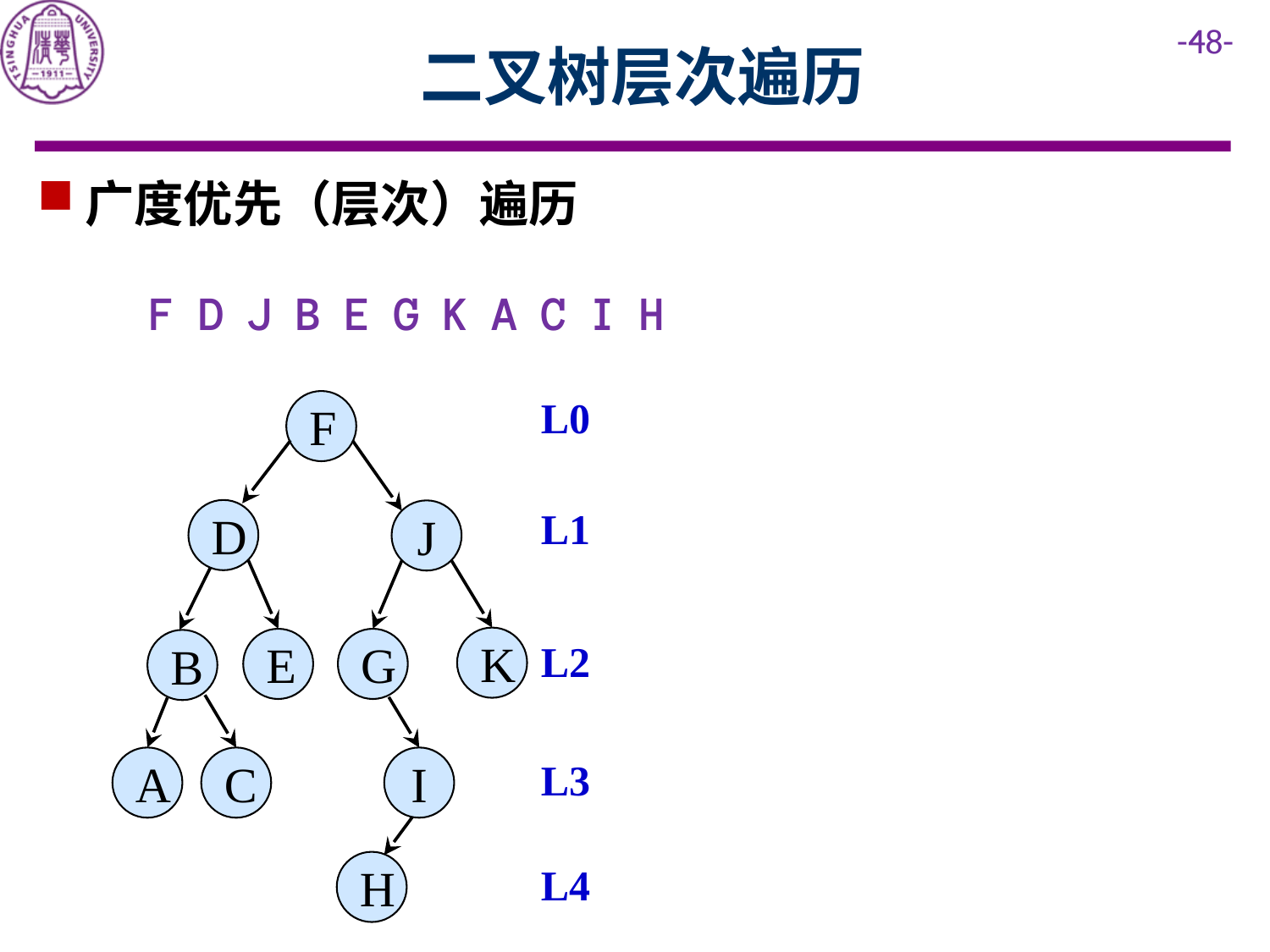

# 二叉树层次遍历
广度优先（层次）遍历
F
D
J
B
E
G
K
A
C
I
H
L0
F
L1
D
J
K
E
G
L2
B
A
C
I
L3
H
L4